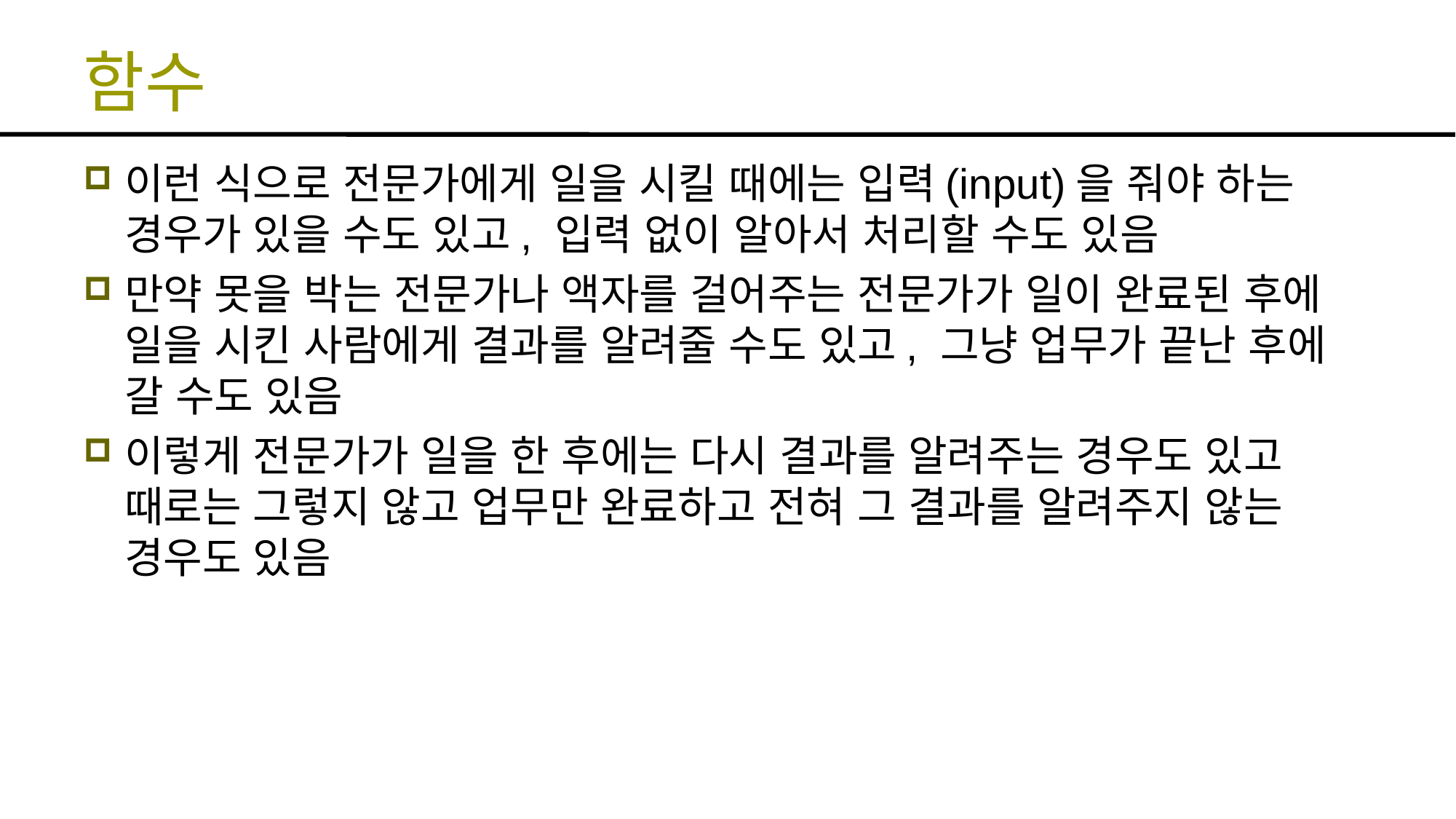

# 함수
이런 식으로 전문가에게 일을 시킬 때에는 입력(input)을 줘야 하는 경우가 있을 수도 있고, 입력 없이 알아서 처리할 수도 있음
만약 못을 박는 전문가나 액자를 걸어주는 전문가가 일이 완료된 후에 일을 시킨 사람에게 결과를 알려줄 수도 있고, 그냥 업무가 끝난 후에 갈 수도 있음
이렇게 전문가가 일을 한 후에는 다시 결과를 알려주는 경우도 있고 때로는 그렇지 않고 업무만 완료하고 전혀 그 결과를 알려주지 않는 경우도 있음